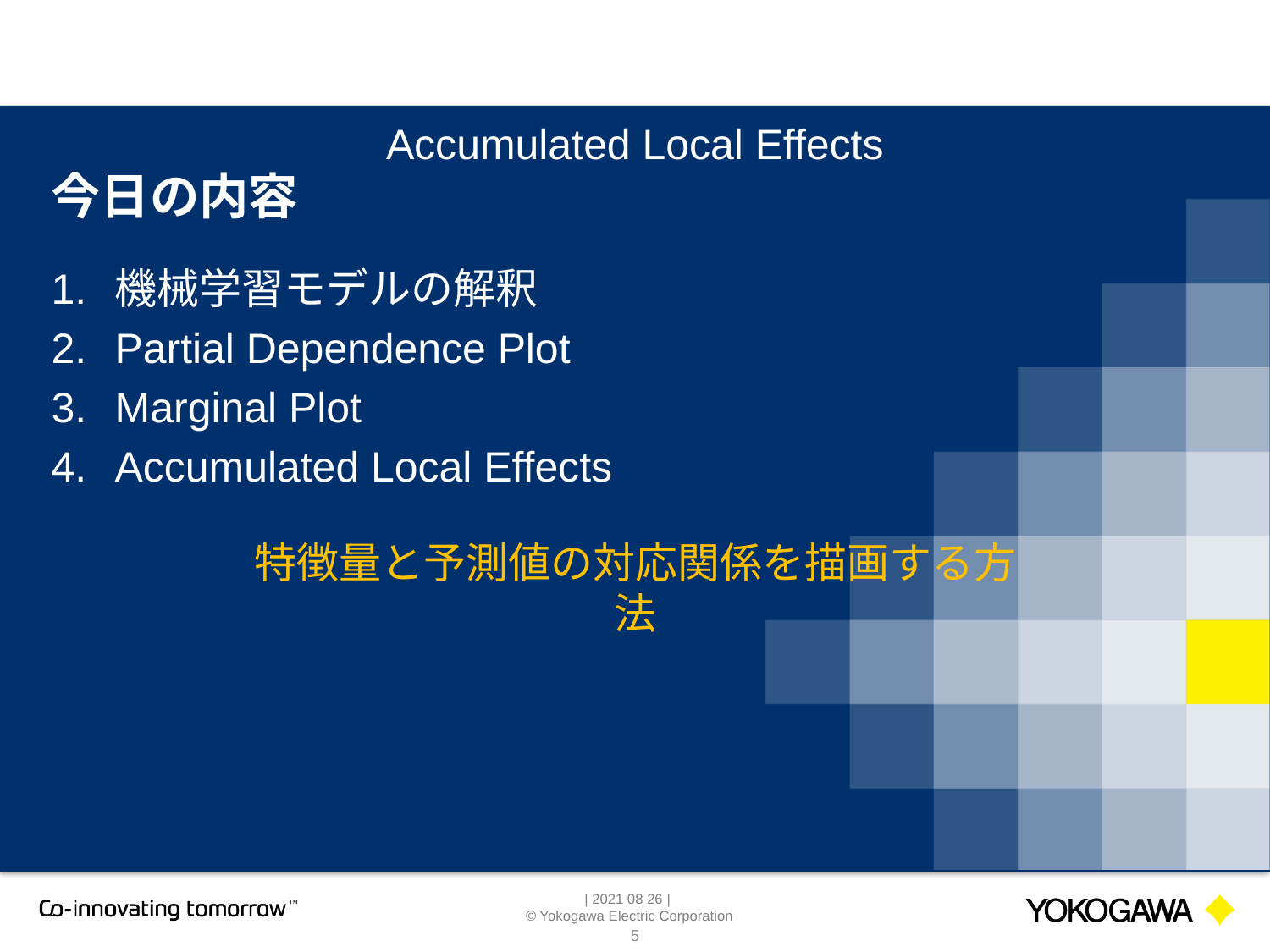

Accumulated Local Effects
# 今日の内容
機械学習モデルの解釈
Partial Dependence Plot
Marginal Plot
Accumulated Local Effects

特徴量と予測値の対応関係を描画する方法
5